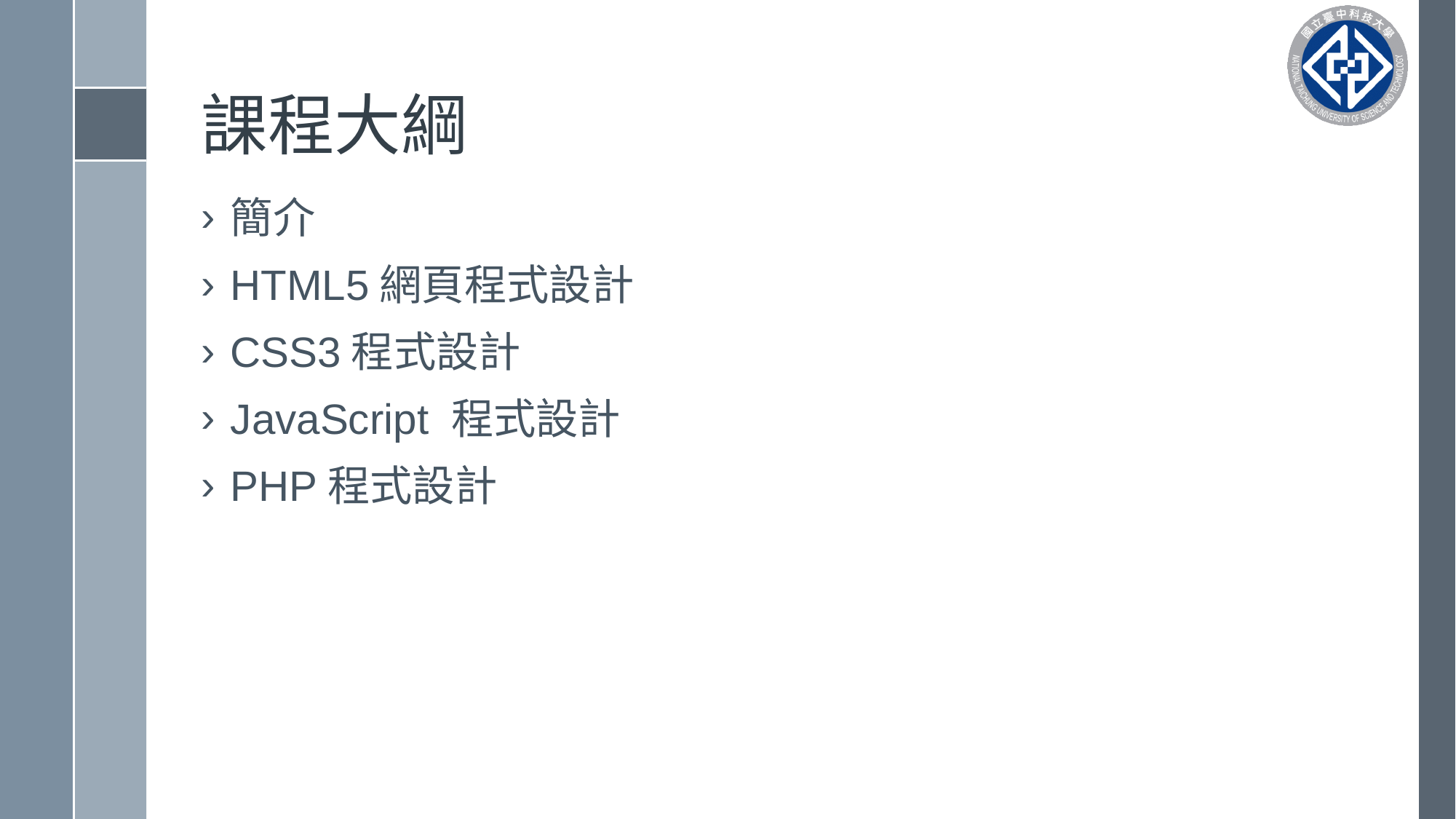

# 課程大綱
簡介
HTML5網頁程式設計
CSS3程式設計
JavaScript 程式設計
PHP程式設計